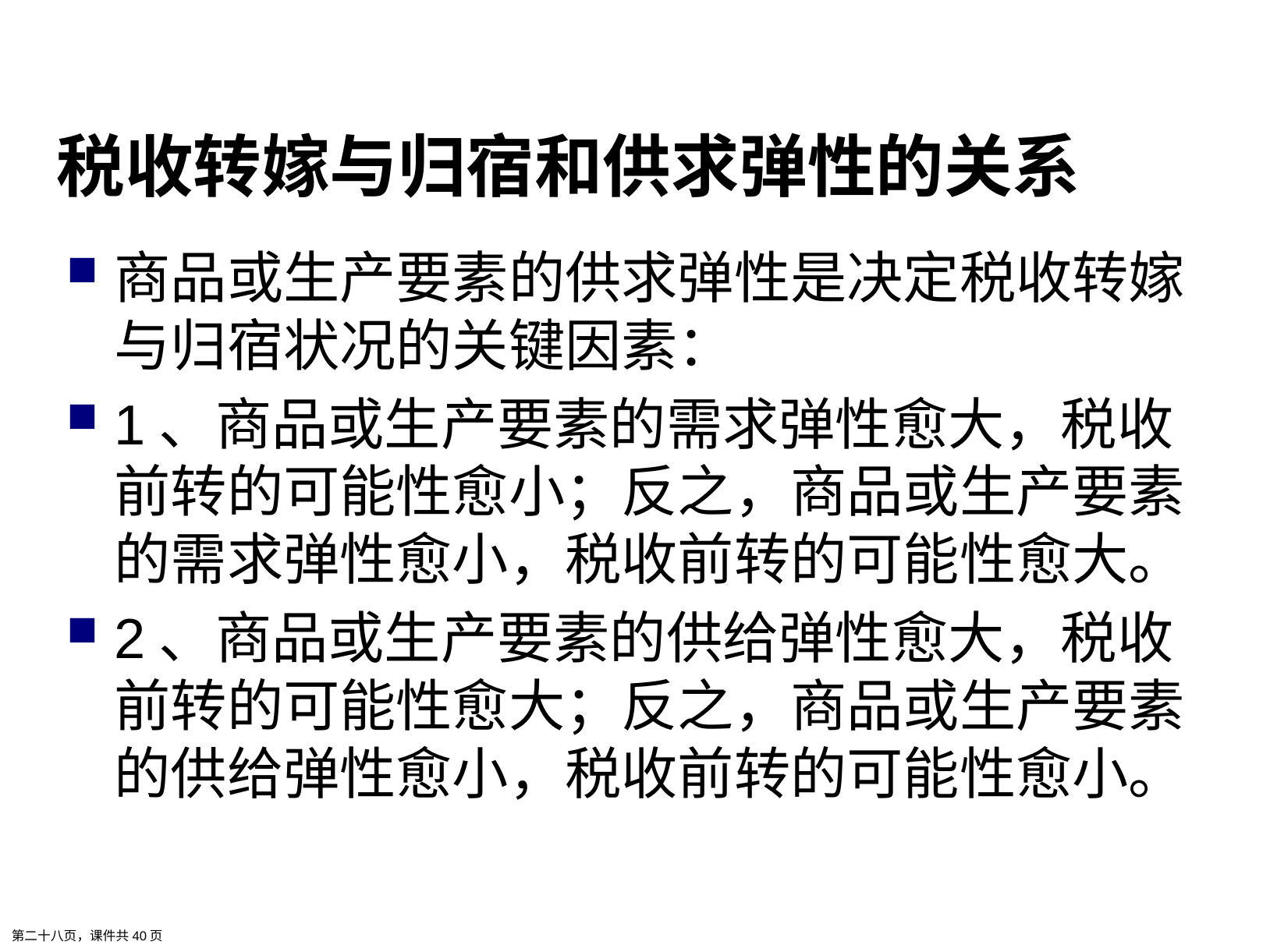

税收转嫁与归宿和供求弹性的关系
商品或生产要素的供求弹性是决定税收转嫁与归宿状况的关键因素：
1、商品或生产要素的需求弹性愈大，税收前转的可能性愈小；反之，商品或生产要素的需求弹性愈小，税收前转的可能性愈大。
2、商品或生产要素的供给弹性愈大，税收前转的可能性愈大；反之，商品或生产要素的供给弹性愈小，税收前转的可能性愈小。
第二十八页，课件共40页